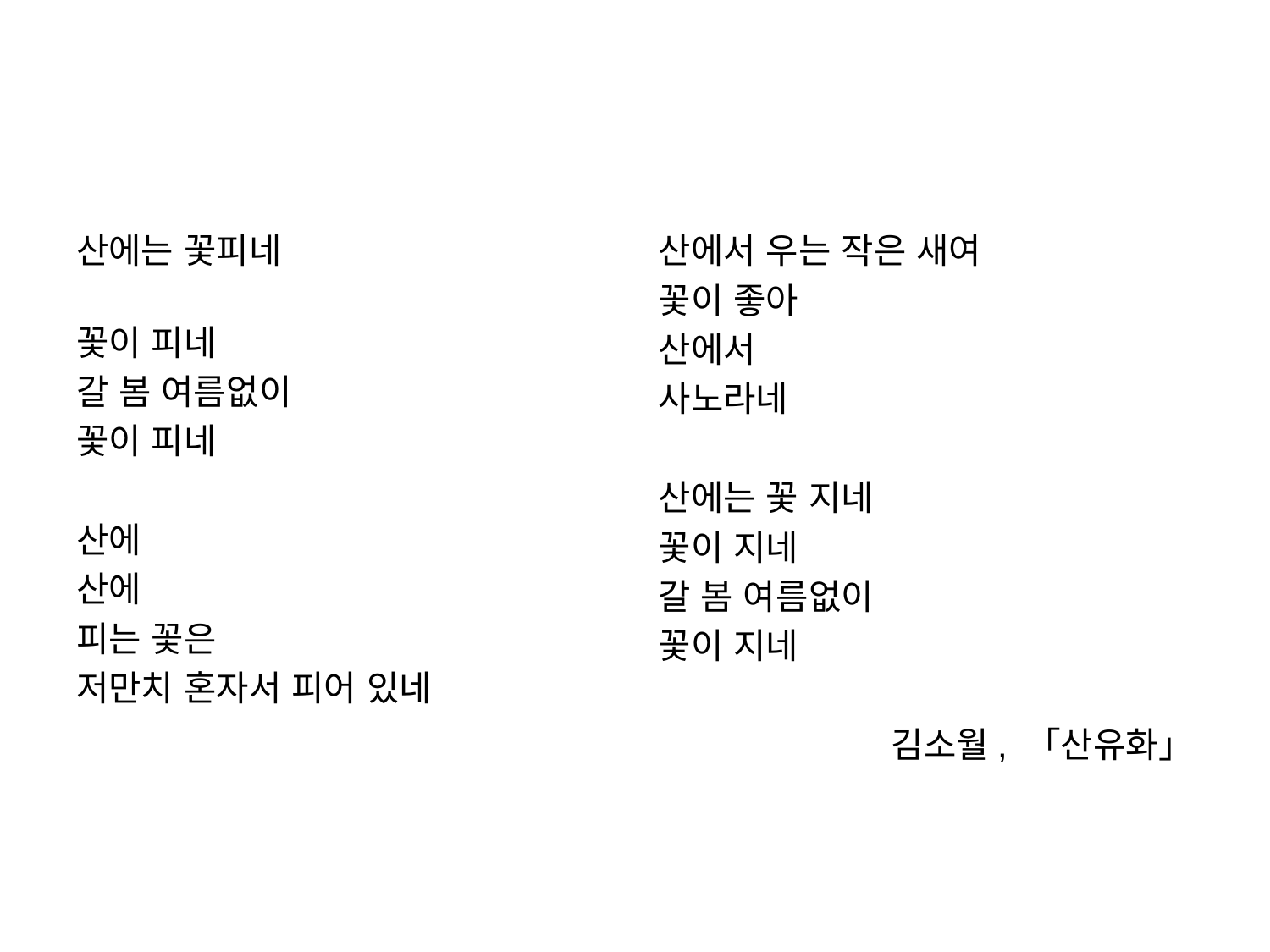

산에는 꽃피네
꽃이 피네
갈 봄 여름없이
꽃이 피네

산에
산에
피는 꽃은
저만치 혼자서 피어 있네

산에서 우는 작은 새여
꽃이 좋아
산에서
사노라네

산에는 꽃 지네
꽃이 지네
갈 봄 여름없이
꽃이 지네

김소월, 「산유화」